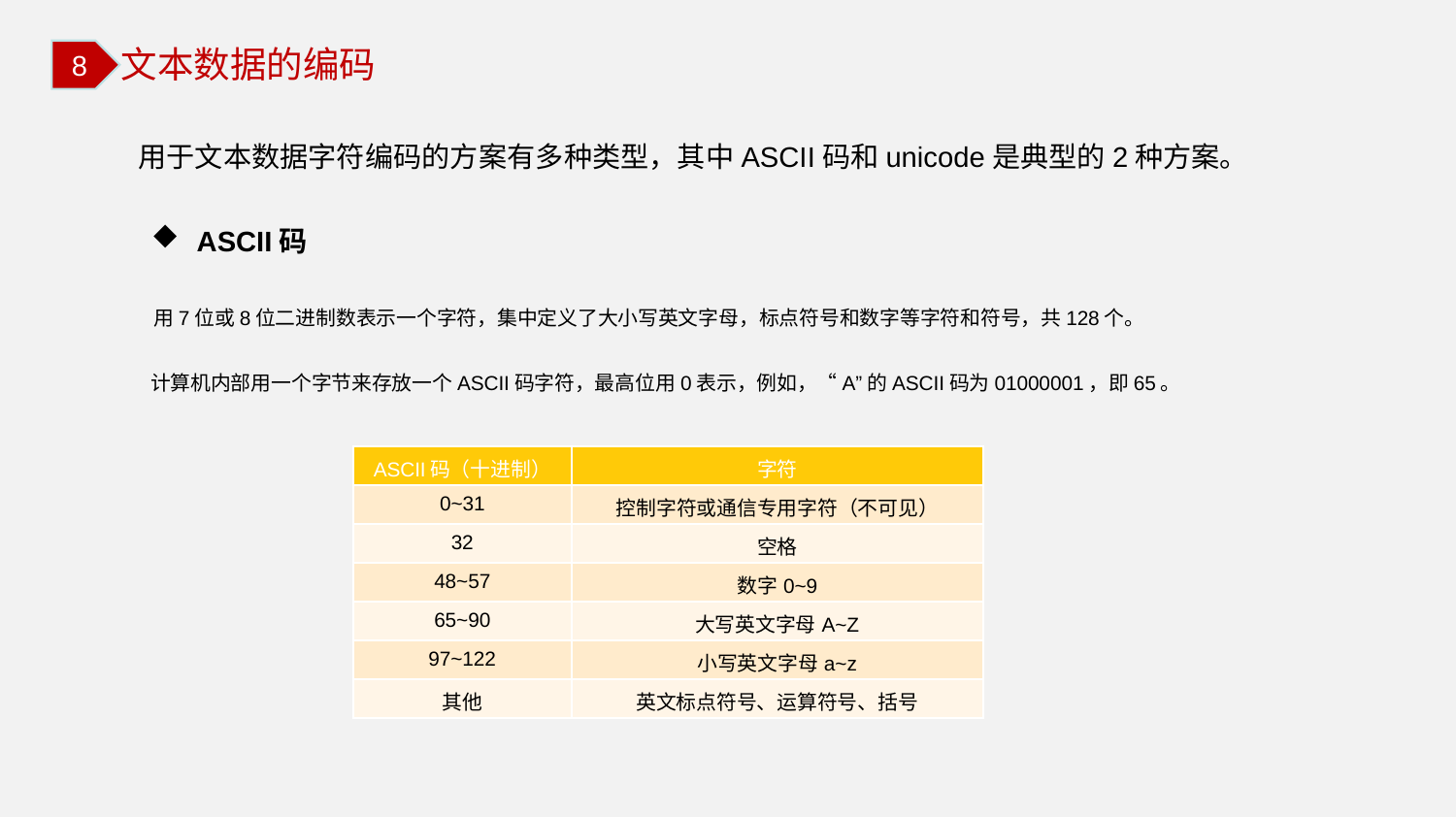

8
文本数据的编码
用于文本数据字符编码的方案有多种类型，其中ASCII码和unicode是典型的2种方案。
ASCII码
用7位或8位二进制数表示一个字符，集中定义了大小写英文字母，标点符号和数字等字符和符号，共128个。
计算机内部用一个字节来存放一个ASCII码字符，最高位用0表示，例如，“A”的ASCII码为01000001，即65。
| ASCII码（十进制） | 字符 |
| --- | --- |
| 0~31 | 控制字符或通信专用字符（不可见） |
| 32 | 空格 |
| 48~57 | 数字0~9 |
| 65~90 | 大写英文字母A~Z |
| 97~122 | 小写英文字母a~z |
| 其他 | 英文标点符号、运算符号、括号 |